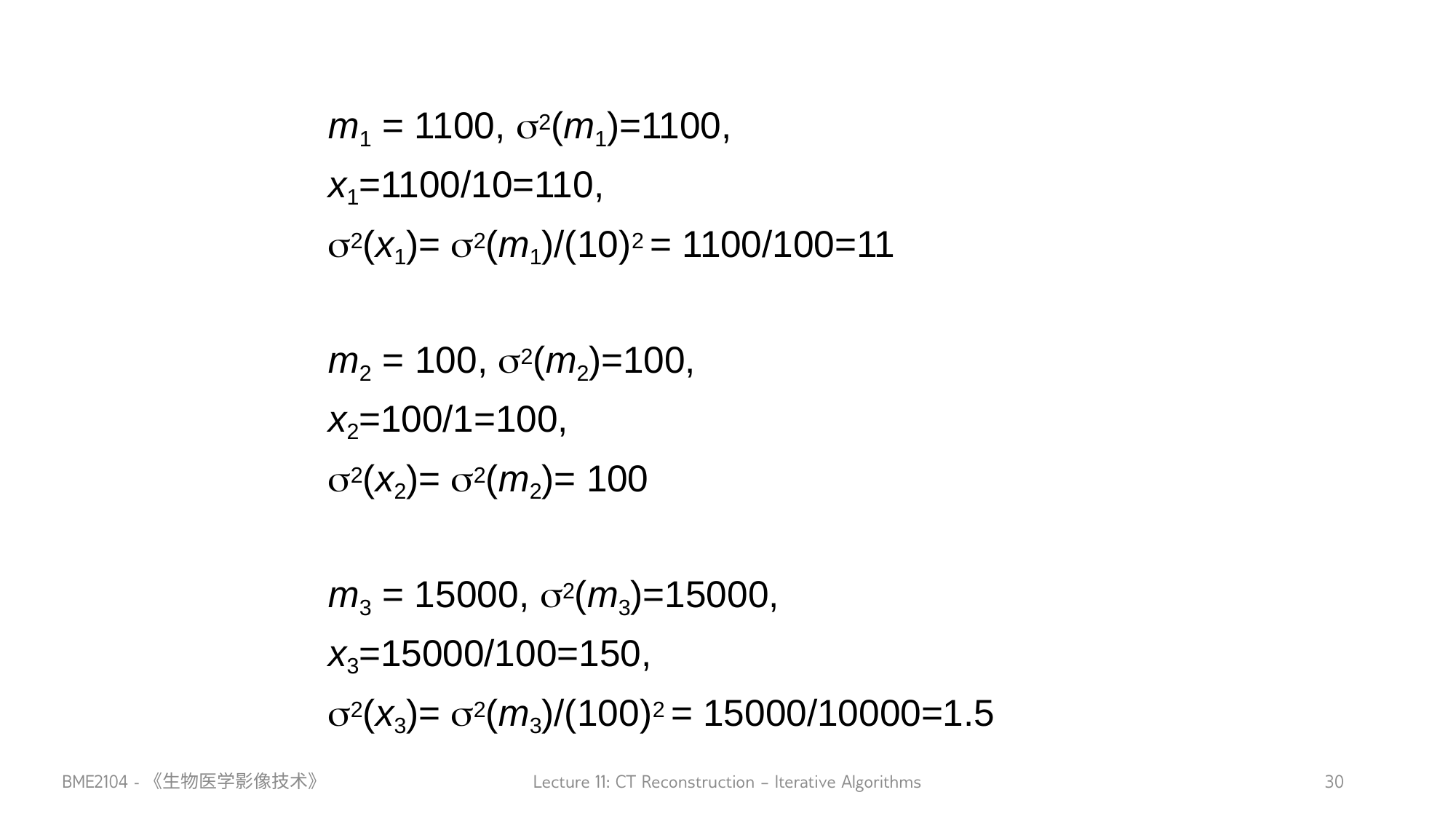

#
m1 = 1100, σ2(m1)=1100,
x1=1100/10=110,
σ2(x1)= σ2(m1)/(10)2 = 1100/100=11

m2 = 100, σ2(m2)=100,
x2=100/1=100,
σ2(x2)= σ2(m2)= 100

m3 = 15000, σ2(m3)=15000,
x3=15000/100=150,
σ2(x3)= σ2(m3)/(100)2 = 15000/10000=1.5
BME2104 -《生物医学影像技术》
Lecture 11: CT Reconstruction – Iterative Algorithms
30